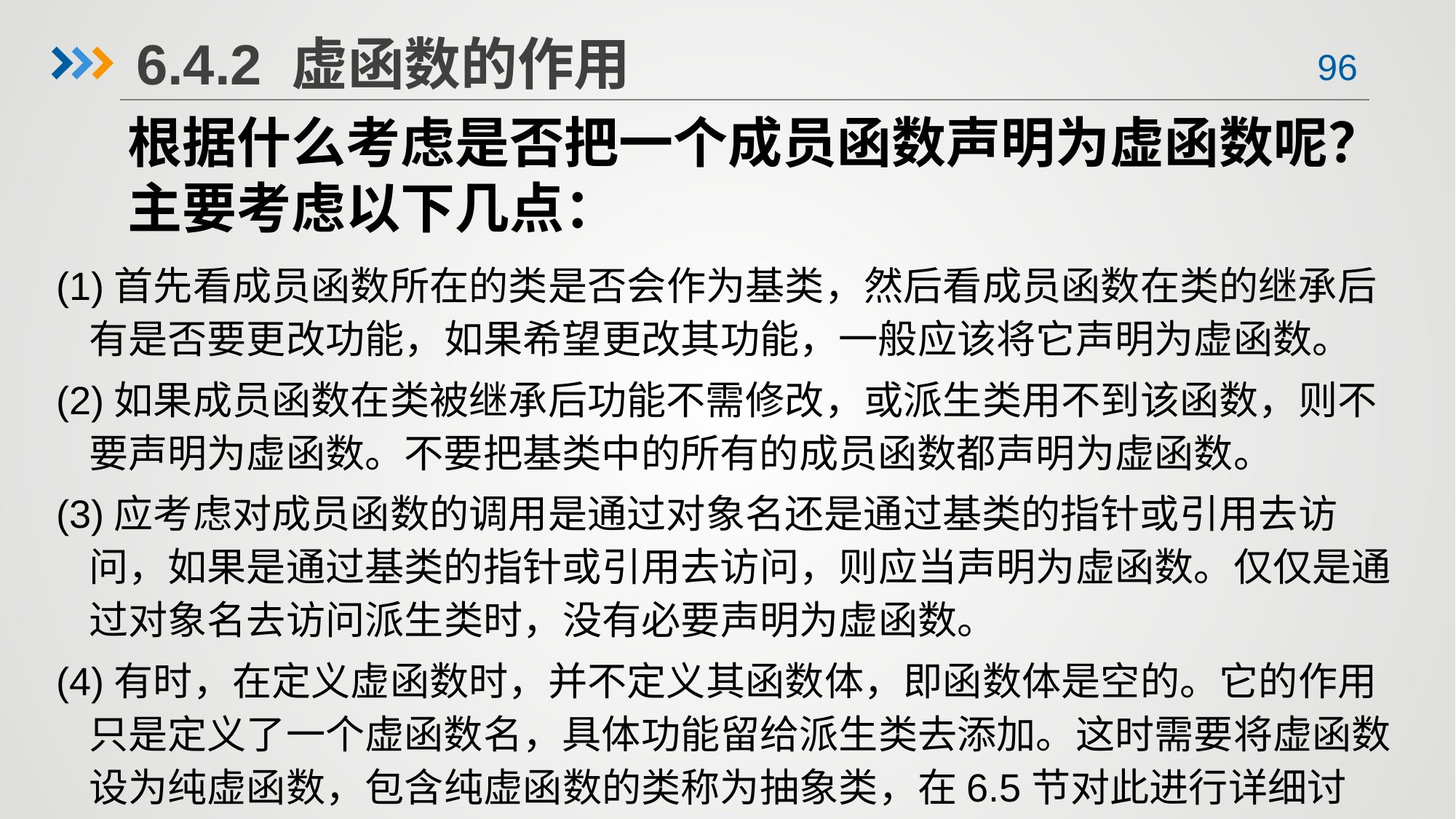

6.4.2 虚函数的作用
根据什么考虑是否把一个成员函数声明为虚函数呢？主要考虑以下几点：
(1)首先看成员函数所在的类是否会作为基类，然后看成员函数在类的继承后有是否要更改功能，如果希望更改其功能，一般应该将它声明为虚函数。
(2)如果成员函数在类被继承后功能不需修改，或派生类用不到该函数，则不要声明为虚函数。不要把基类中的所有的成员函数都声明为虚函数。
(3)应考虑对成员函数的调用是通过对象名还是通过基类的指针或引用去访问，如果是通过基类的指针或引用去访问，则应当声明为虚函数。仅仅是通过对象名去访问派生类时，没有必要声明为虚函数。
(4)有时，在定义虚函数时，并不定义其函数体，即函数体是空的。它的作用只是定义了一个虚函数名，具体功能留给派生类去添加。这时需要将虚函数设为纯虚函数，包含纯虚函数的类称为抽象类，在6.5节对此进行详细讨论。